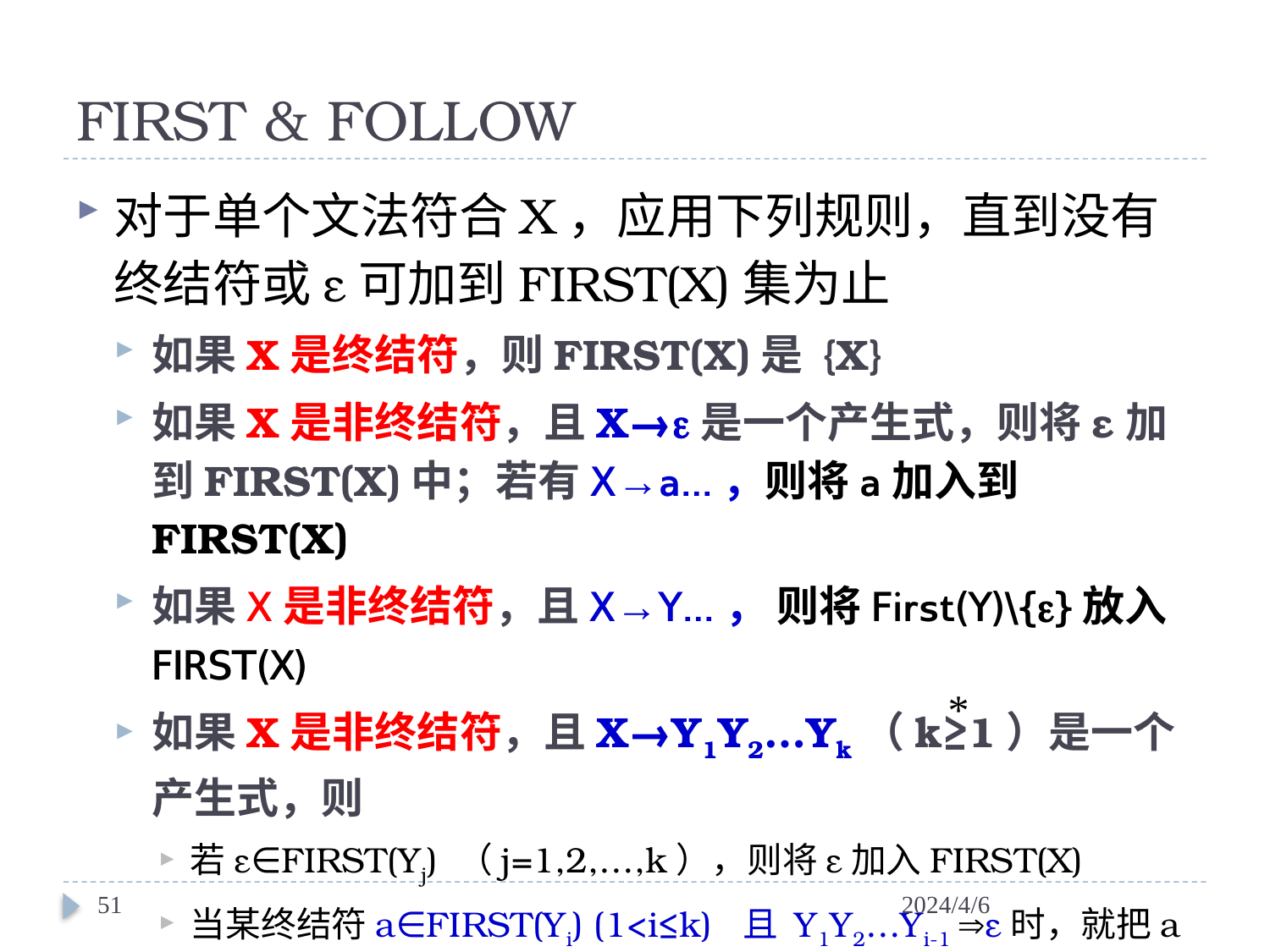

# FIRST & FOLLOW
对于单个文法符合X，应用下列规则，直到没有终结符或ε可加到FIRST(X)集为止
如果X是终结符，则FIRST(X)是 {X}
如果X是非终结符，且X→ε是一个产生式，则将ε加到FIRST(X)中；若有X→a…，则将a加入到FIRST(X)
如果X是非终结符，且X→Y…， 则将First(Y)\{ε}放入FIRST(X)
如果X是非终结符，且X→Y1Y2…Yk（k≥1）是一个产生式，则
若ε∈FIRST(Yj) （j=1,2,…,k），则将ε加入FIRST(X)
当某终结符a∈FIRST(Yi) (1<i≤k)  且 Y1Y2…Yi-1 ⇒ε时，就把a 加入到FIRST(X)中去

*
51
2024/4/6